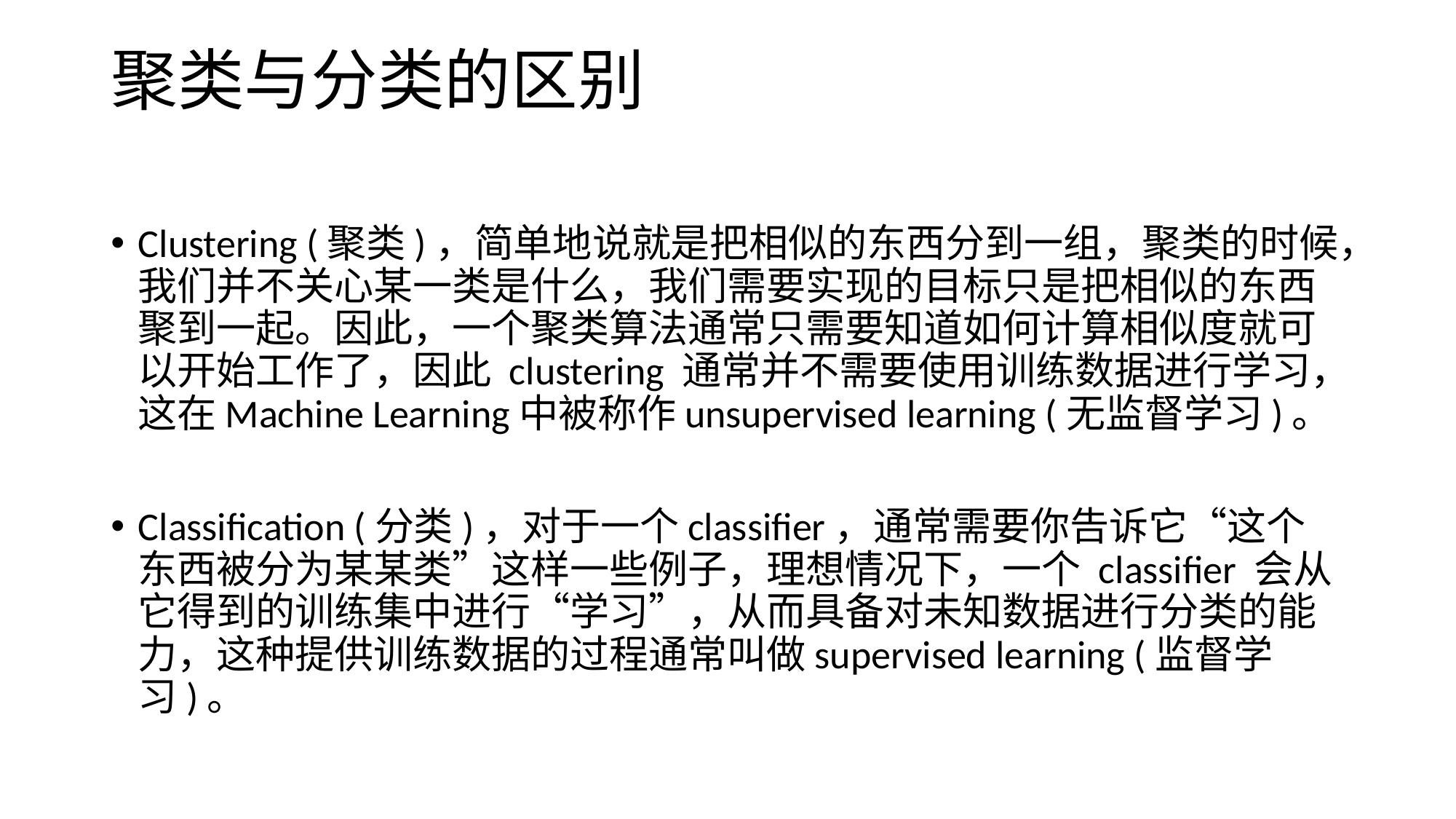

# 聚类与分类的区别
Clustering (聚类)，简单地说就是把相似的东西分到一组，聚类的时候，我们并不关心某一类是什么，我们需要实现的目标只是把相似的东西聚到一起。因此，一个聚类算法通常只需要知道如何计算相似度就可以开始工作了，因此 clustering 通常并不需要使用训练数据进行学习，这在Machine Learning中被称作unsupervised learning (无监督学习)。

Classification (分类)，对于一个classifier，通常需要你告诉它“这个东西被分为某某类”这样一些例子，理想情况下，一个 classifier 会从它得到的训练集中进行“学习”，从而具备对未知数据进行分类的能力，这种提供训练数据的过程通常叫做supervised learning (监督学习)。